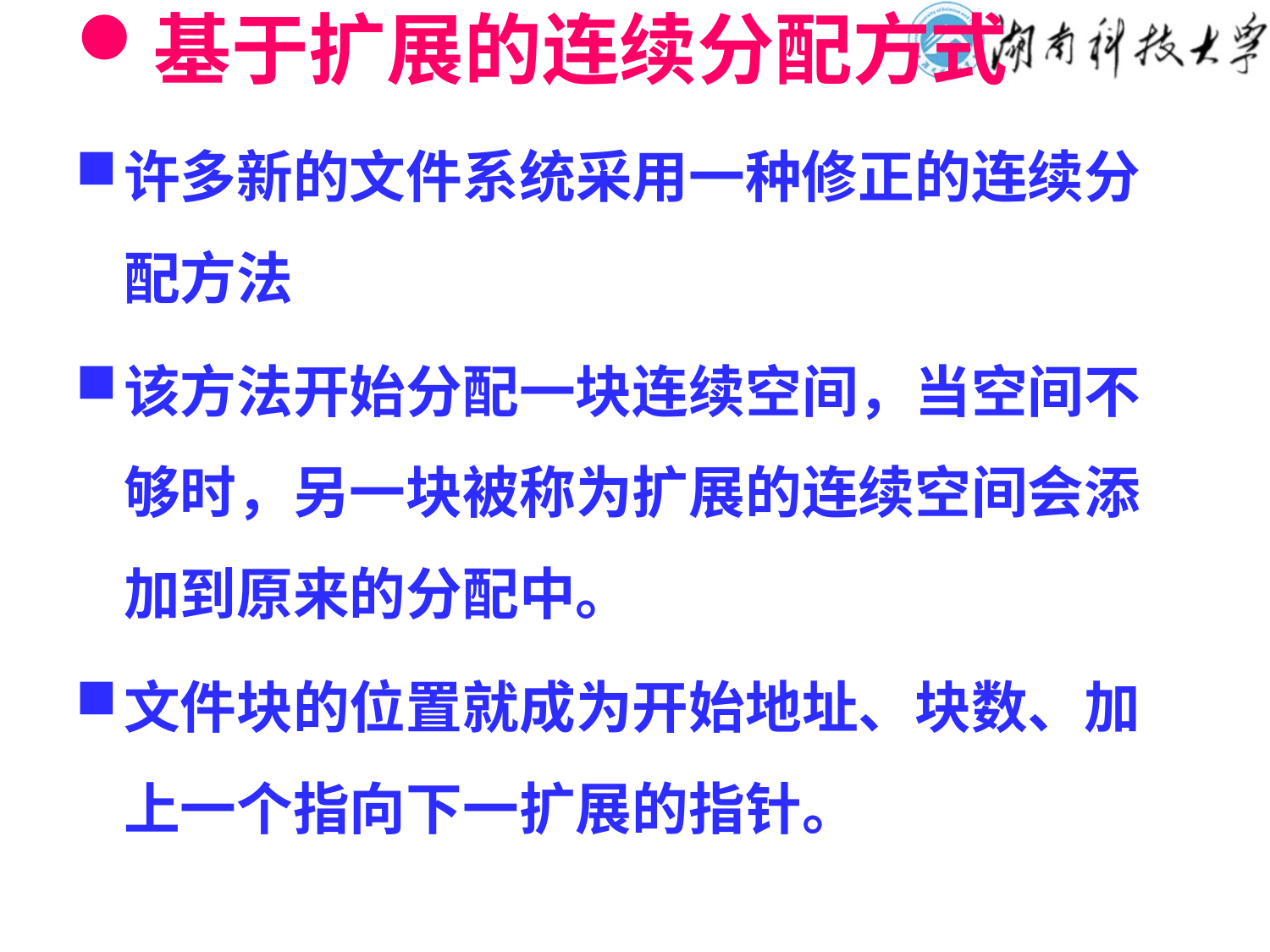

# 基于扩展的连续分配方式
许多新的文件系统采用一种修正的连续分配方法
该方法开始分配一块连续空间，当空间不够时，另一块被称为扩展的连续空间会添加到原来的分配中。
文件块的位置就成为开始地址、块数、加上一个指向下一扩展的指针。